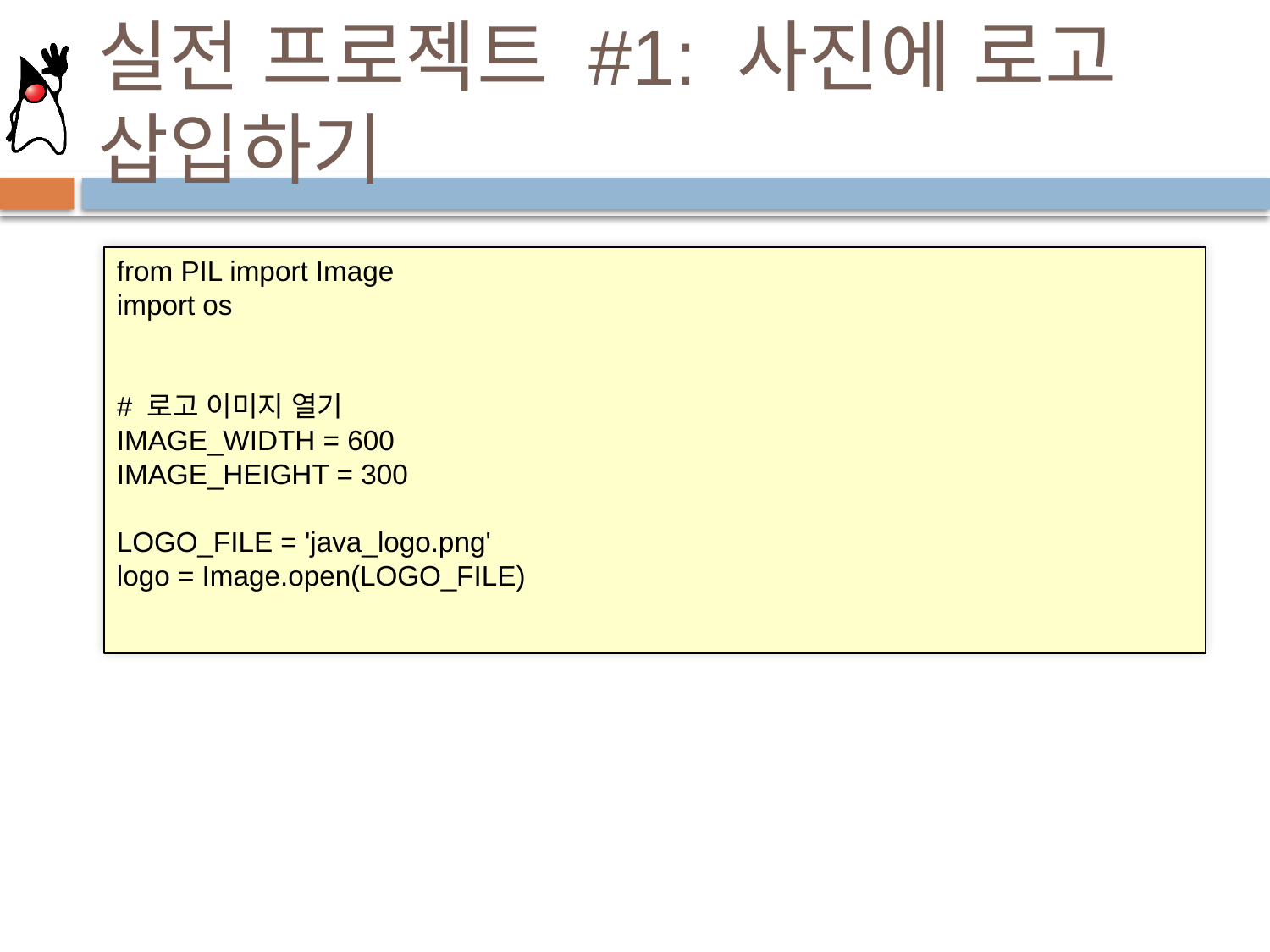

# 실전 프로젝트 #1: 사진에 로고 삽입하기
from PIL import Image
import os

# 로고 이미지 열기
IMAGE_WIDTH = 600
IMAGE_HEIGHT = 300

LOGO_FILE = 'java_logo.png'
logo = Image.open(LOGO_FILE)